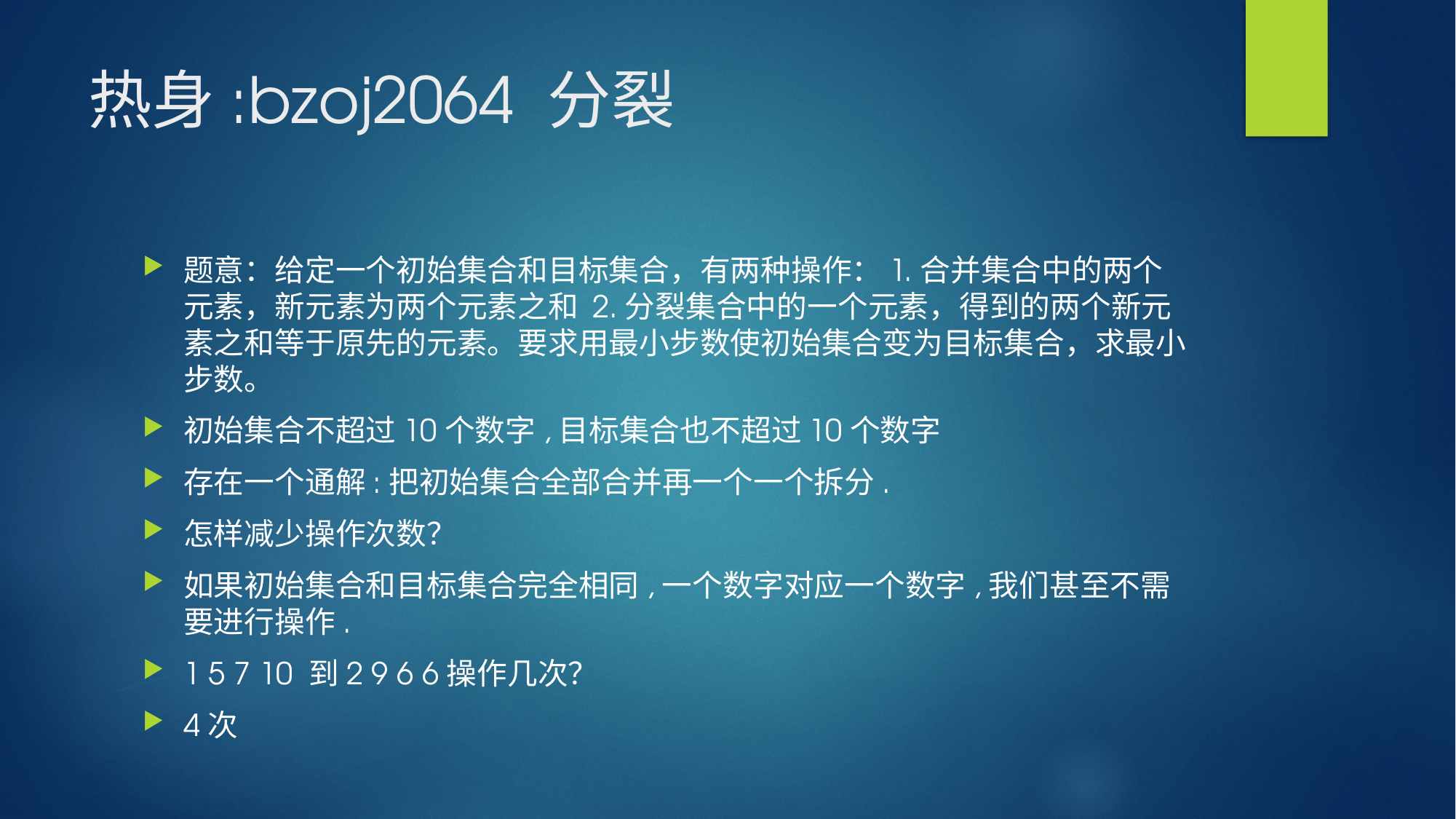

# 热身:bzoj2064 分裂
题意：给定一个初始集合和目标集合，有两种操作：1.合并集合中的两个元素，新元素为两个元素之和 2.分裂集合中的一个元素，得到的两个新元素之和等于原先的元素。要求用最小步数使初始集合变为目标集合，求最小步数。
初始集合不超过10个数字,目标集合也不超过10个数字
存在一个通解:把初始集合全部合并再一个一个拆分.
怎样减少操作次数？
如果初始集合和目标集合完全相同,一个数字对应一个数字,我们甚至不需要进行操作.
1 5 7 10 到2 9 6 6操作几次？
4次